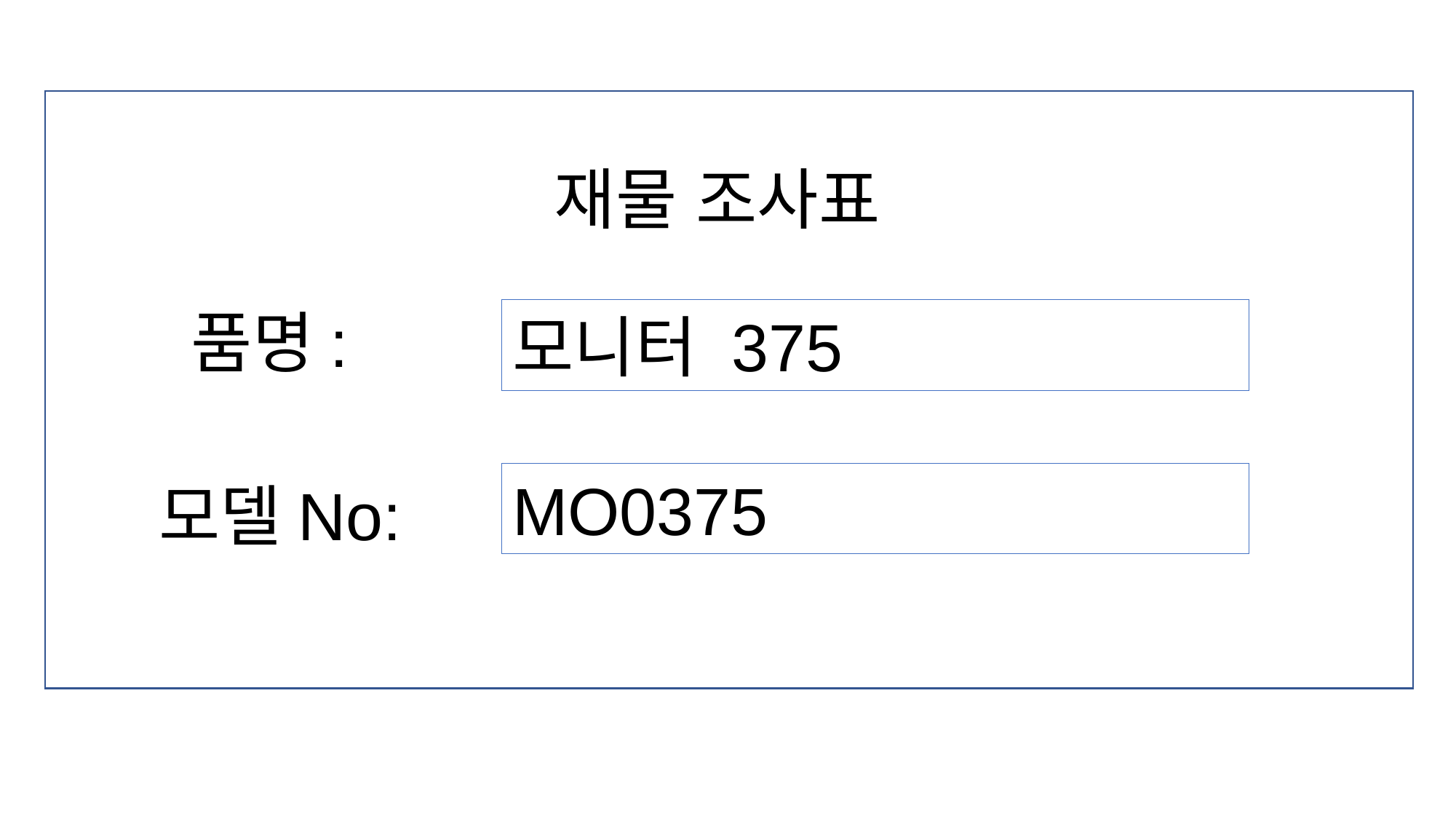

재물 조사표
품명:
모니터 375
MO0375
모델No: